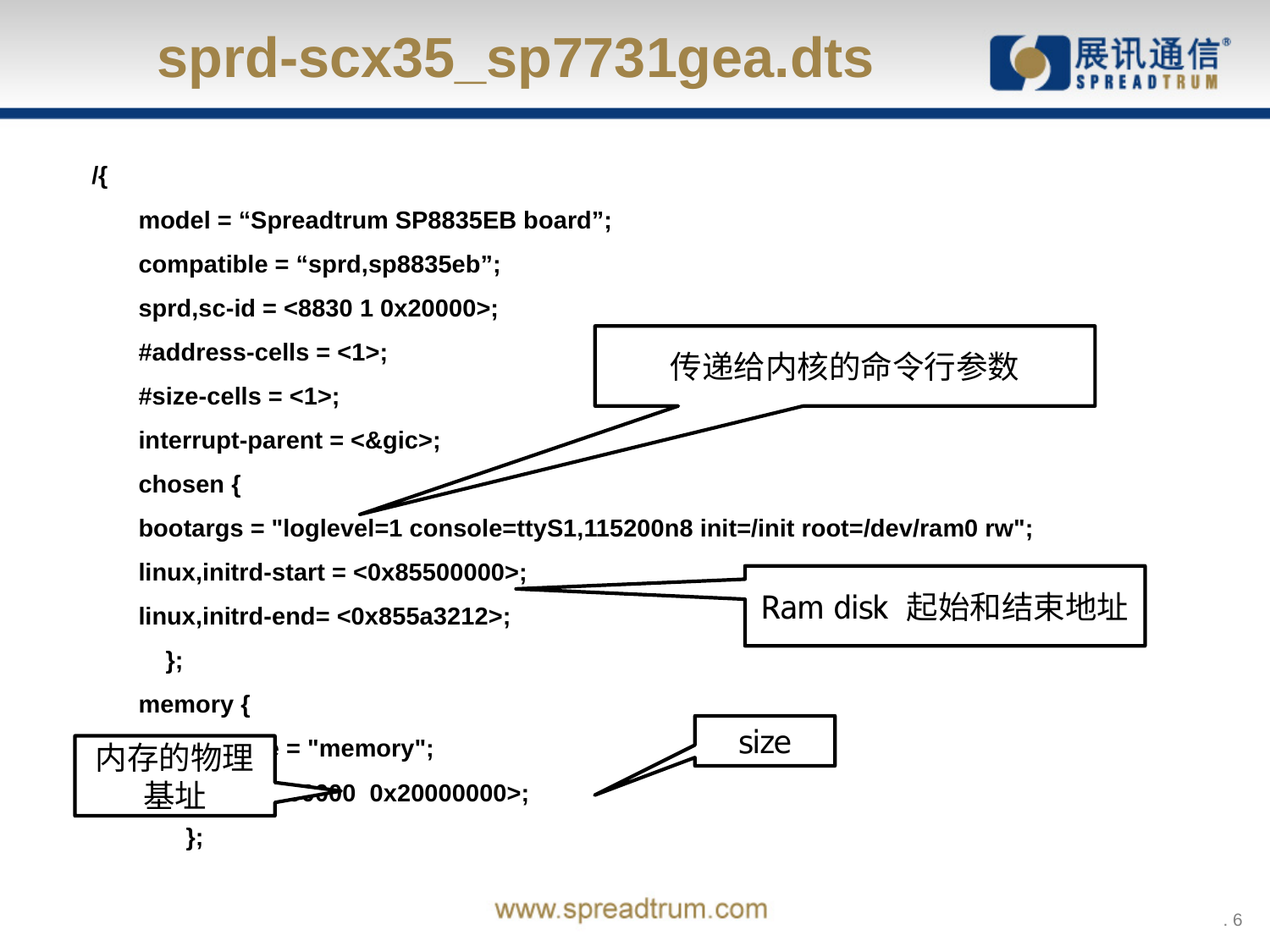

sprd-scx35_sp7731gea.dts
/{
	model = “Spreadtrum SP8835EB board”;
	compatible = “sprd,sp8835eb”;
 	sprd,sc-id = <8830 1 0x20000>;
 	#address-cells = <1>;
	#size-cells = <1>;
 	interrupt-parent = <&gic>;
	chosen {
			bootargs = "loglevel=1 console=ttyS1,115200n8 init=/init root=/dev/ram0 rw";
			linux,initrd-start = <0x85500000>;
			linux,initrd-end= <0x855a3212>;
		    };
 	memory {
			device_type = "memory";
			reg = <0x80000000  0x20000000>;
		       };
传递给内核的命令行参数
Ram disk 起始和结束地址
size
内存的物理基址
  . 6